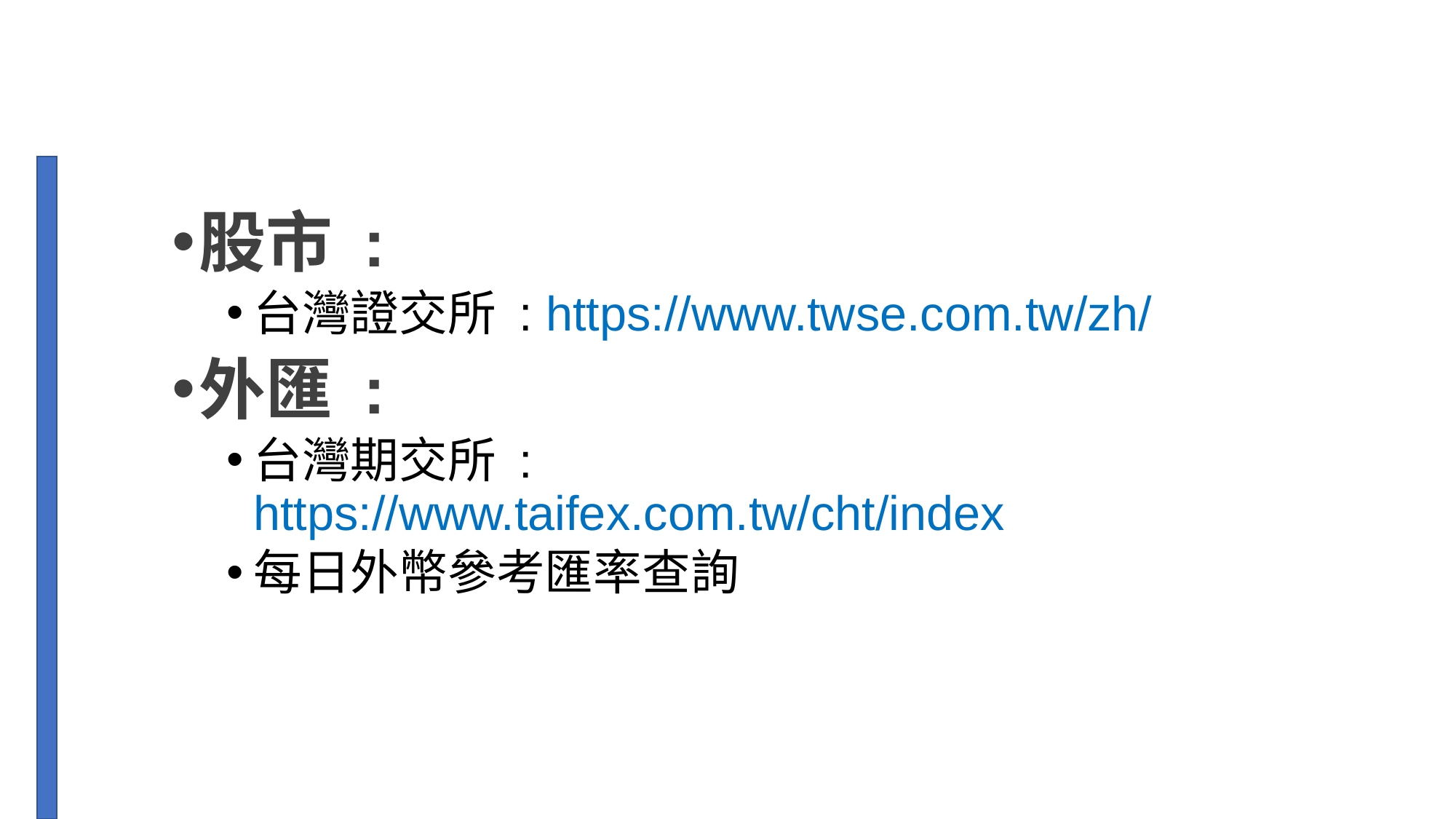

股市 :
台灣證交所 : https://www.twse.com.tw/zh/
外匯 :
台灣期交所 : https://www.taifex.com.tw/cht/index
每日外幣參考匯率查詢